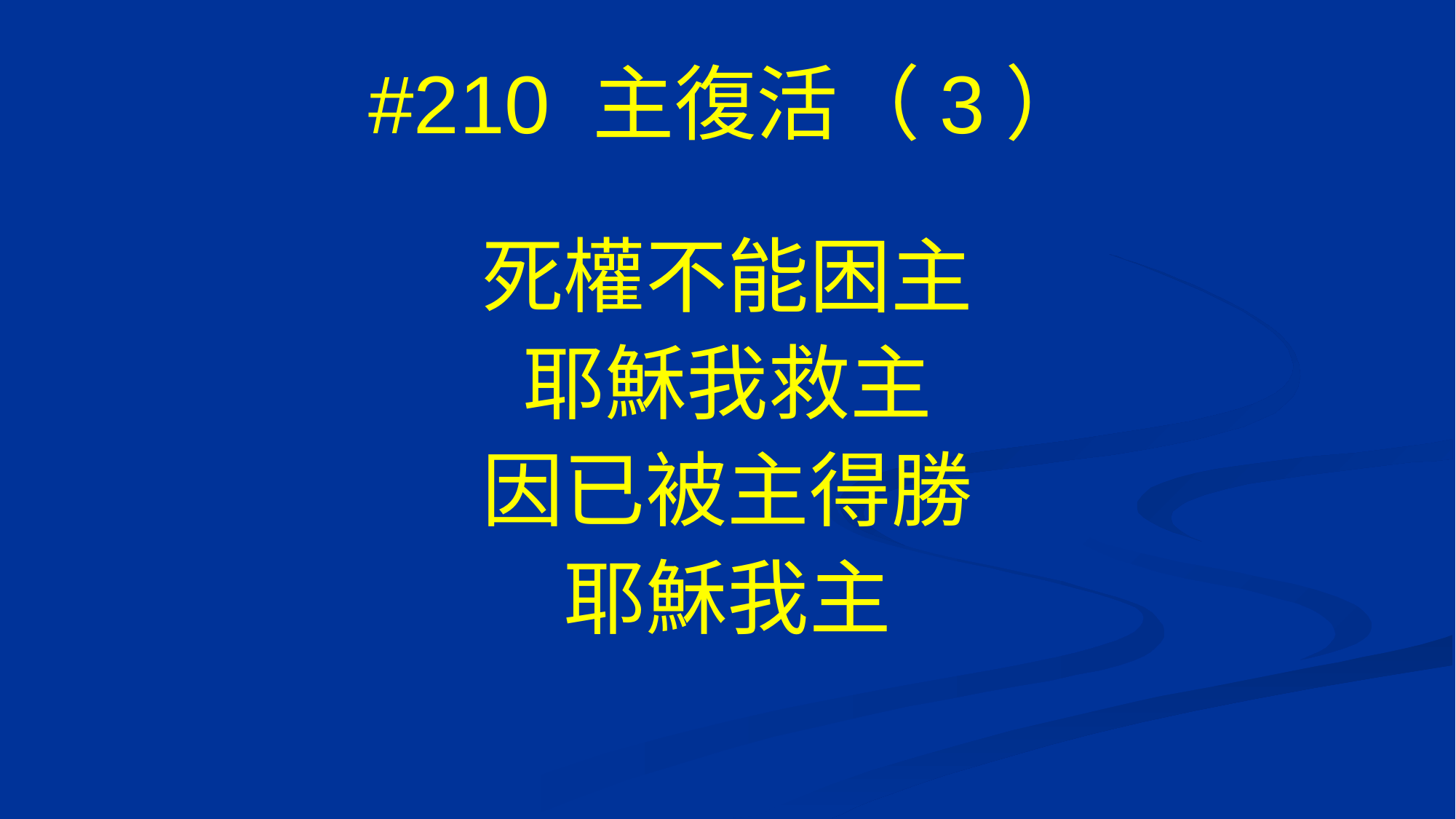

# #210 主復活（3）
死權不能困主
耶穌我救主
因已被主得勝
耶穌我主